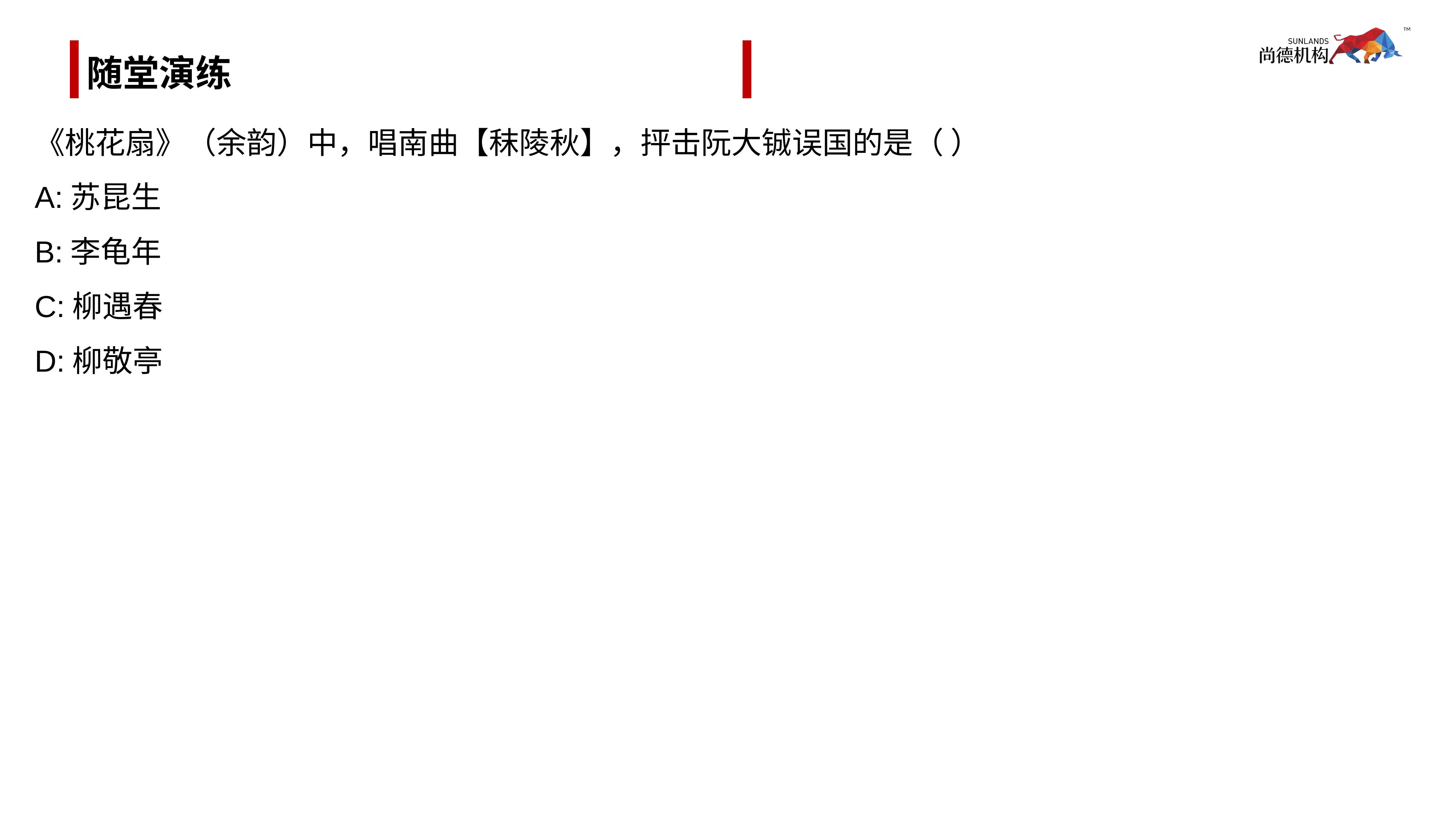

# 随堂演练
《桃花扇》（余韵）中，唱南曲【秣陵秋】，抨击阮大铖误国的是（ ）
A:苏昆生
B:李龟年
C:柳遇春
D:柳敬亭